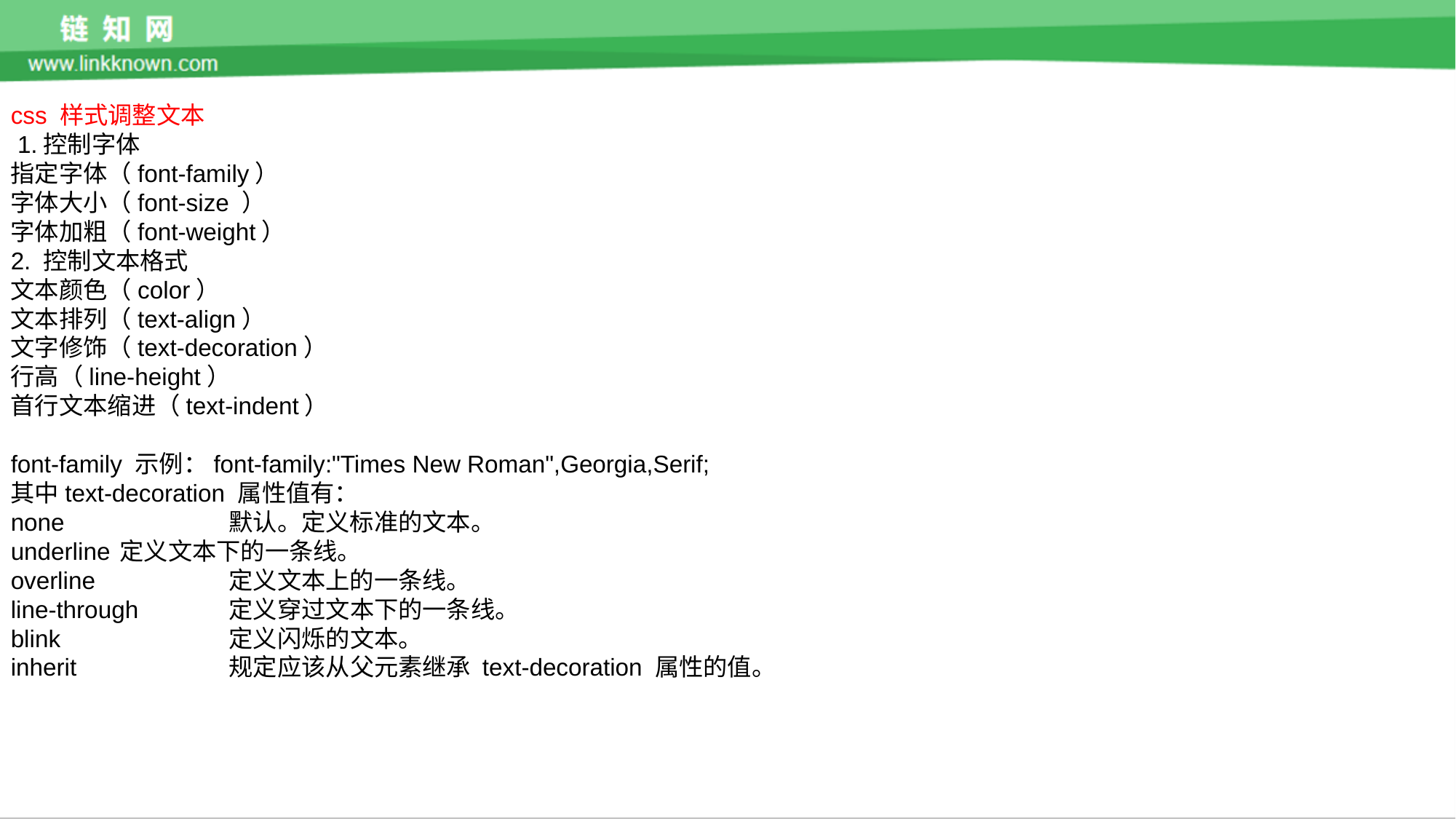

css 样式调整文本
 1.控制字体
指定字体（font-family）
字体大小（font-size ）
字体加粗（font-weight）
2. 控制文本格式
文本颜色（color）
文本排列（text-align）
文字修饰（text-decoration）
行高（line-height）
首行文本缩进（text-indent）

font-family 示例：font-family:"Times New Roman",Georgia,Serif;
其中text-decoration 属性值有：
none		默认。定义标准的文本。
underline	定义文本下的一条线。
overline		定义文本上的一条线。
line-through	定义穿过文本下的一条线。
blink		定义闪烁的文本。
inherit		规定应该从父元素继承 text-decoration 属性的值。